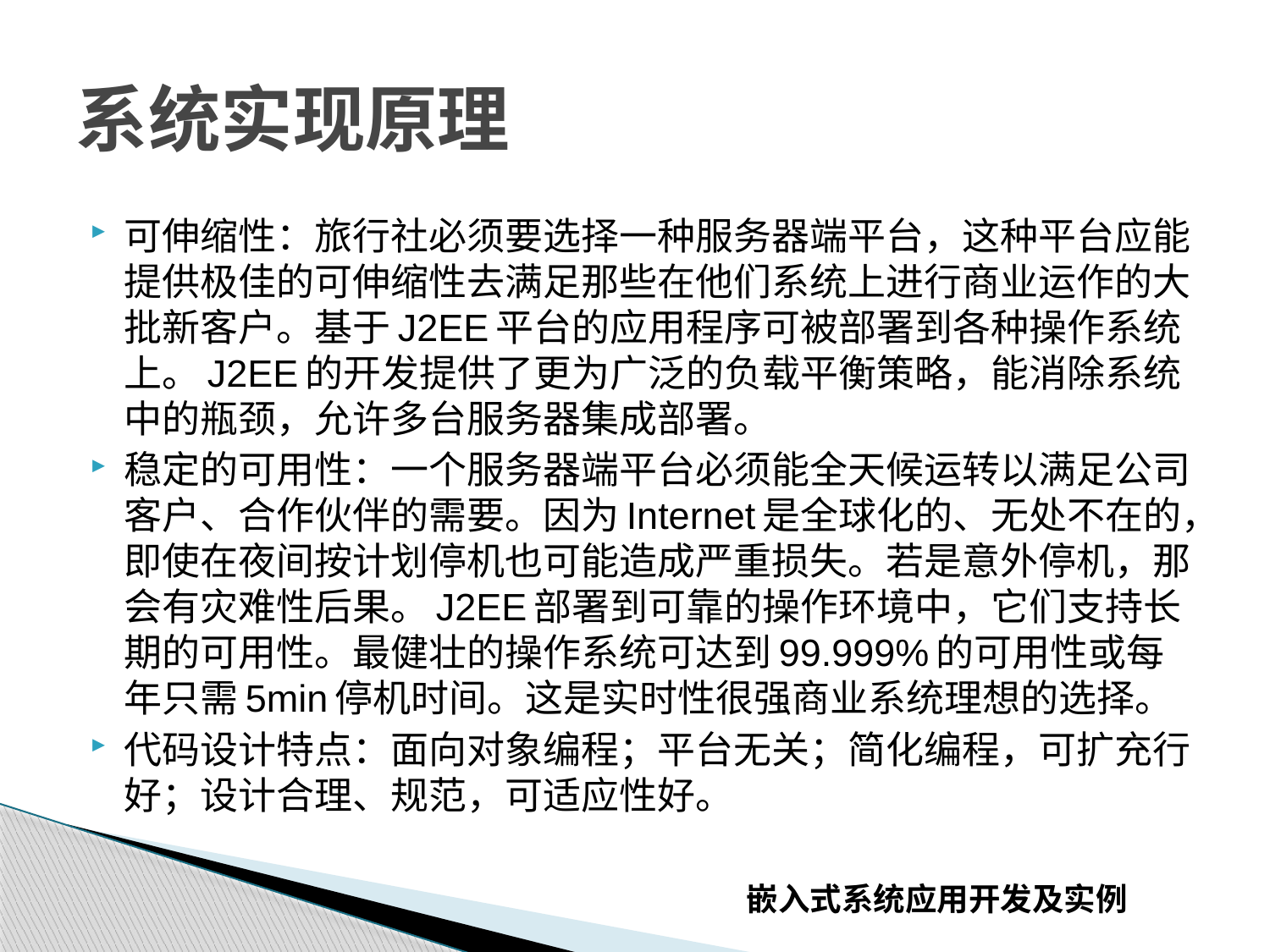

# 系统实现原理
可伸缩性：旅行社必须要选择一种服务器端平台，这种平台应能提供极佳的可伸缩性去满足那些在他们系统上进行商业运作的大批新客户。基于J2EE平台的应用程序可被部署到各种操作系统上。J2EE的开发提供了更为广泛的负载平衡策略，能消除系统中的瓶颈，允许多台服务器集成部署。
稳定的可用性：一个服务器端平台必须能全天候运转以满足公司客户、合作伙伴的需要。因为Internet是全球化的、无处不在的，即使在夜间按计划停机也可能造成严重损失。若是意外停机，那会有灾难性后果。J2EE部署到可靠的操作环境中，它们支持长期的可用性。最健壮的操作系统可达到99.999%的可用性或每年只需5min停机时间。这是实时性很强商业系统理想的选择。
代码设计特点：面向对象编程；平台无关；简化编程，可扩充行好；设计合理、规范，可适应性好。

嵌入式系统应用开发及实例